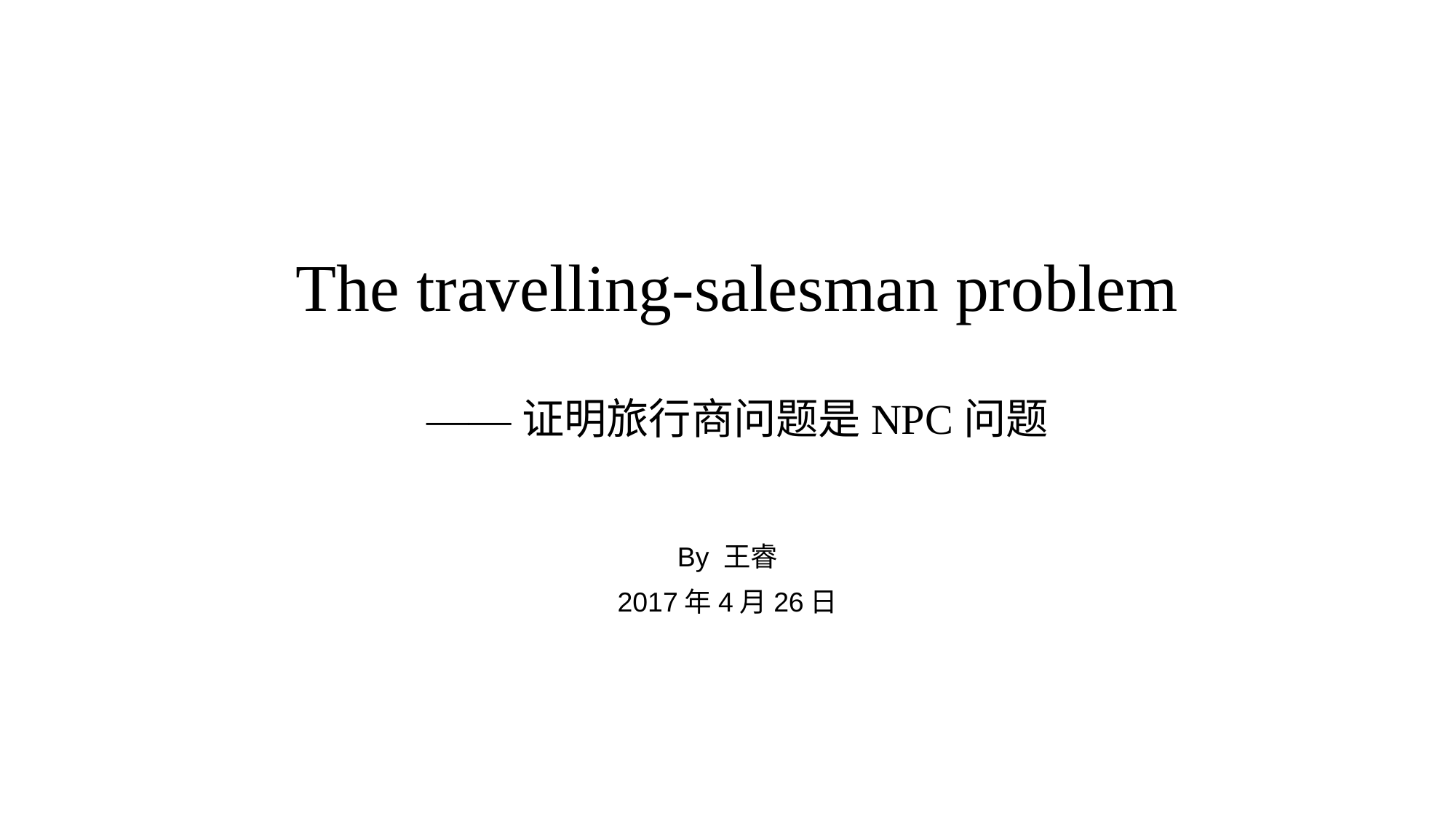

# The travelling-salesman problem ——证明旅行商问题是NPC问题
By 王睿
2017年4月26日